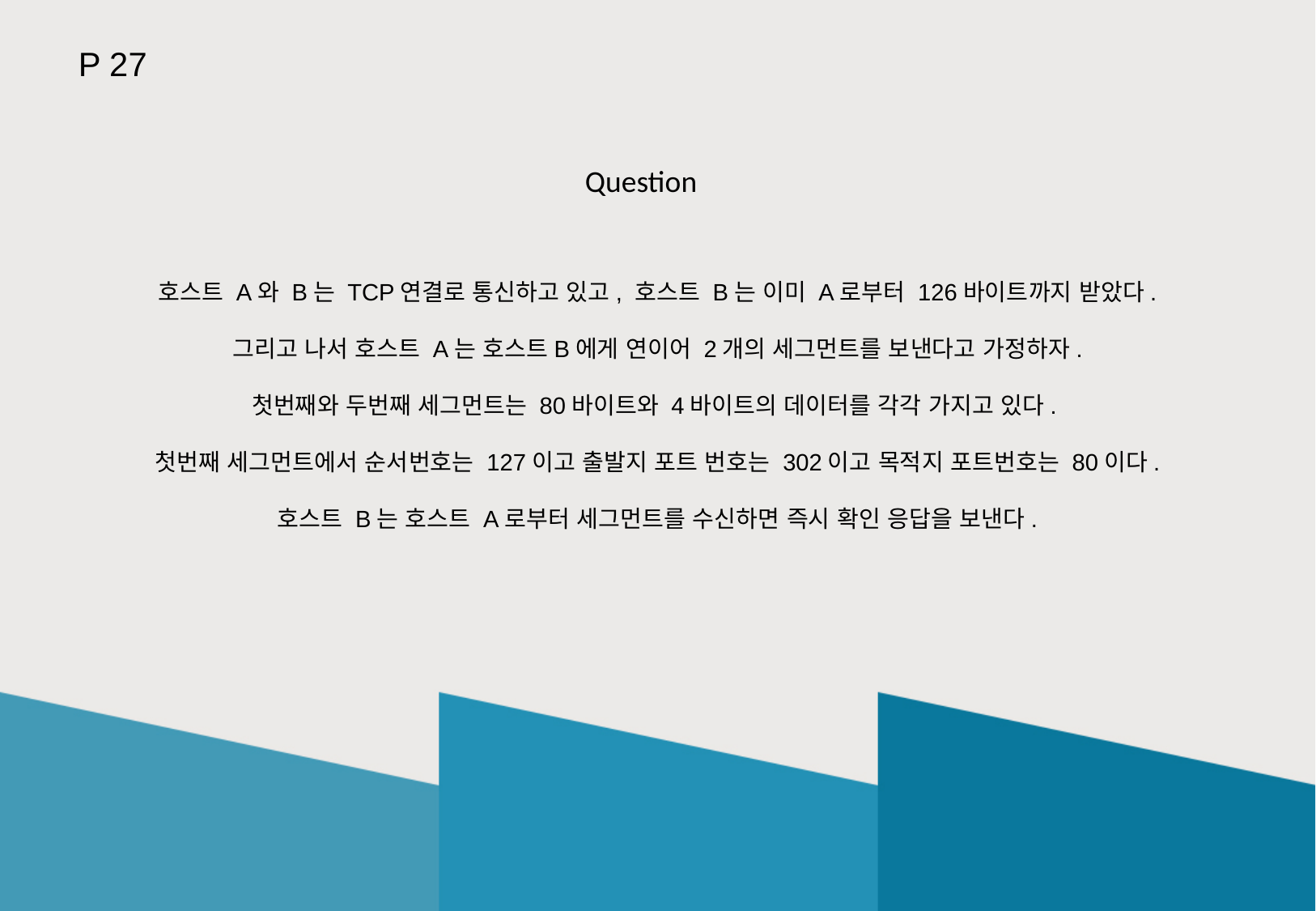

P 27
Question
호스트 A와 B는 TCP연결로 통신하고 있고, 호스트 B는 이미 A로부터 126바이트까지 받았다.

그리고 나서 호스트 A는 호스트B에게 연이어 2개의 세그먼트를 보낸다고 가정하자.

첫번째와 두번째 세그먼트는 80바이트와 4바이트의 데이터를 각각 가지고 있다.

첫번째 세그먼트에서 순서번호는 127이고 출발지 포트 번호는 302이고 목적지 포트번호는 80이다.

호스트 B는 호스트 A로부터 세그먼트를 수신하면 즉시 확인 응답을 보낸다.